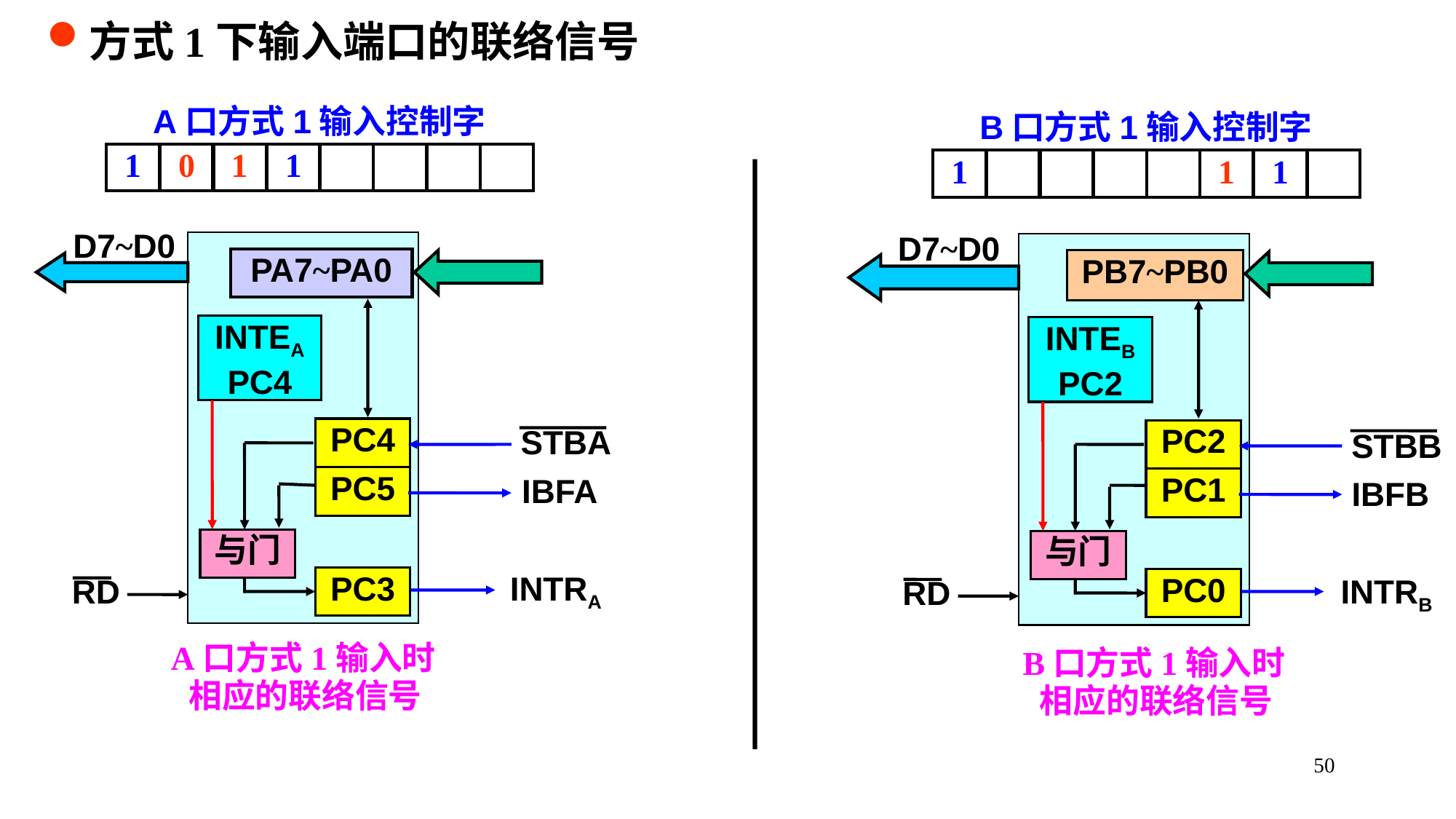

方式1下输入端口的联络信号
A口方式1输入控制字
B口方式1输入控制字
1
0
1
1

1

1
1

D7~D0
D7~D0

PA7~PA0

PB7~PB0

INTEA
PC4
INTEB
PC2

PC4
PC2
STBA

INTRA
STBB

PC5
PC1
IBFA
IBFB

与门
与门
PC3
PC0
RD
INTRB
RD

A口方式1输入时
B口方式1输入时
相应的联络信号
相应的联络信号
50